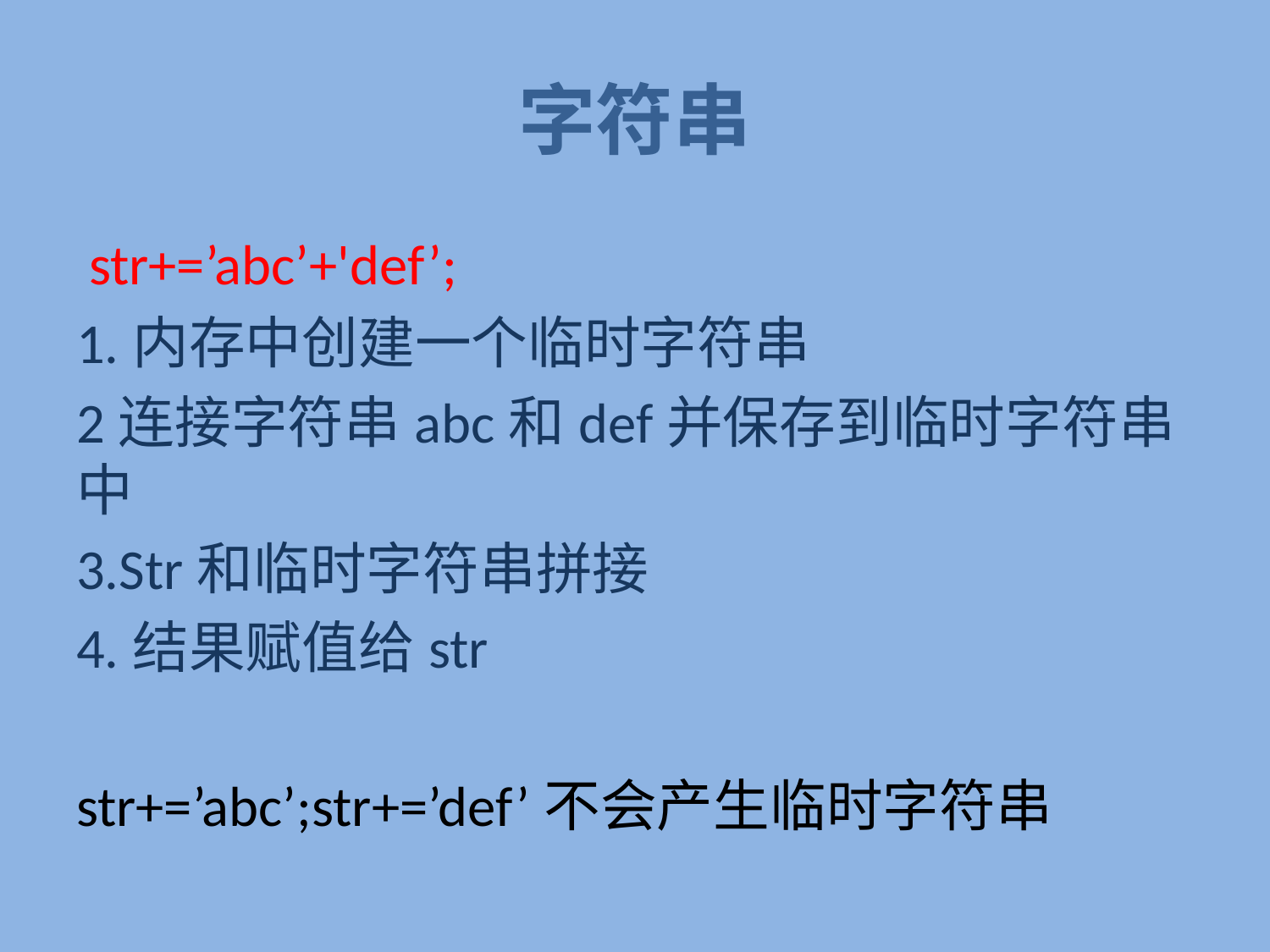

# 字符串
 str+=’abc’+'def’;
1.内存中创建一个临时字符串
2连接字符串abc和def并保存到临时字符串中
3.Str和临时字符串拼接
4.结果赋值给str

str+=’abc’;str+=’def’不会产生临时字符串